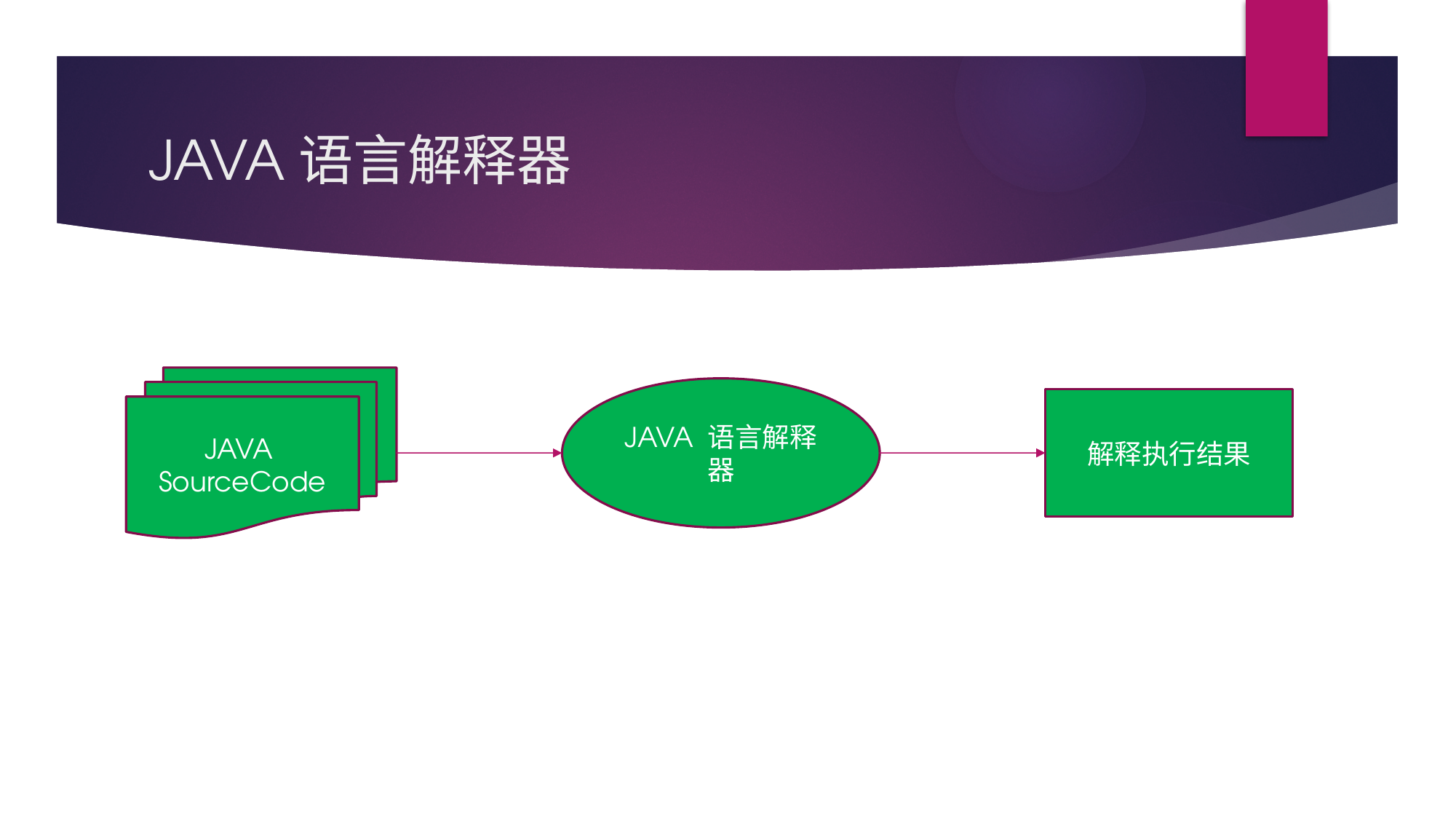

# JAVA语言解释器
JAVA
SourceCode
JAVA 语言解释器
解释执行结果